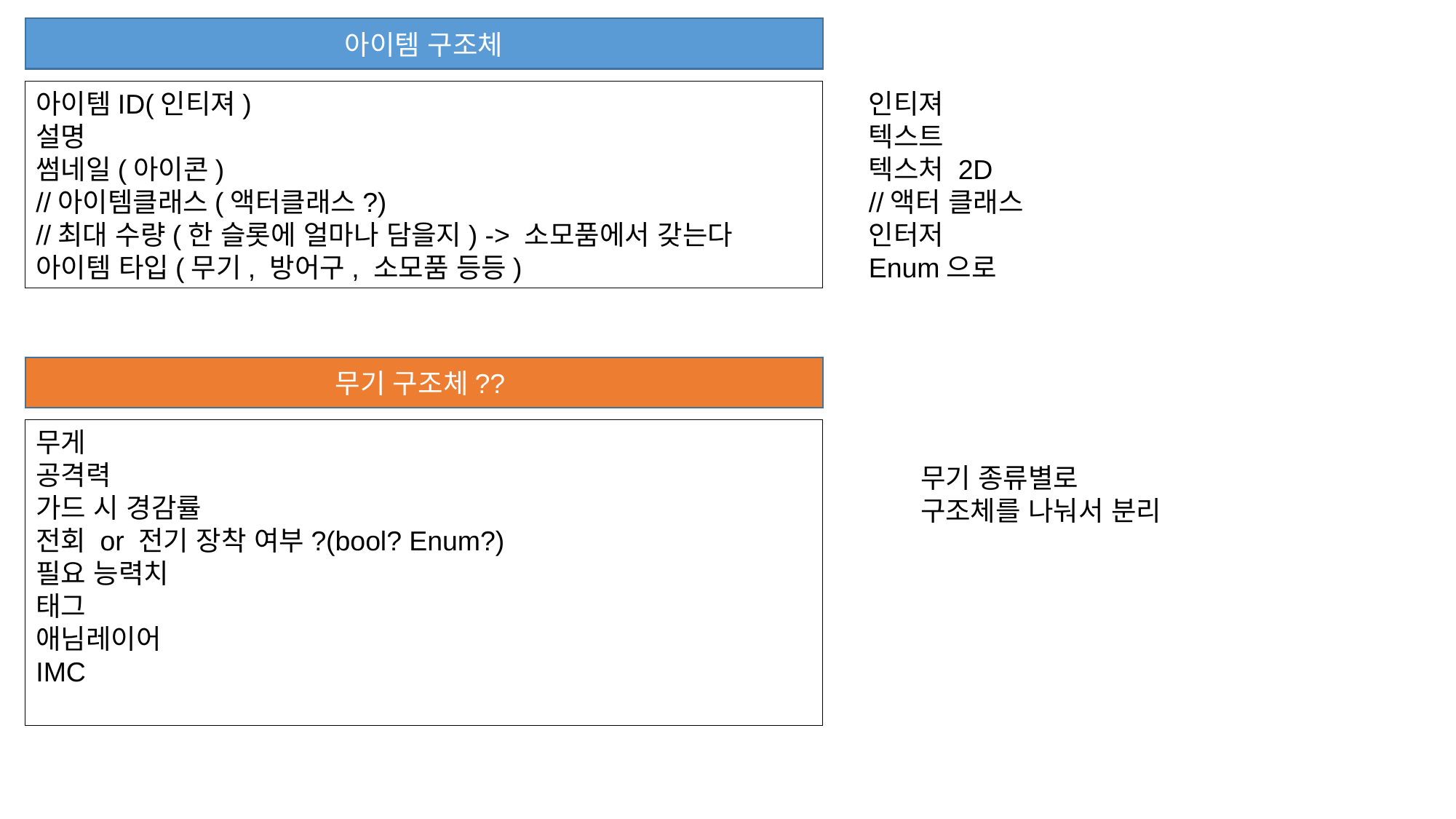

아이템 구조체
아이템ID(인티져)
설명
썸네일(아이콘)
//아이템클래스(액터클래스?)
//최대 수량(한 슬롯에 얼마나 담을지) -> 소모품에서 갖는다
아이템 타입(무기, 방어구, 소모품 등등)
인티져
텍스트
텍스처 2D
//액터 클래스
인터저
Enum으로
무기 구조체??
무게
공격력
가드 시 경감률
전회 or 전기 장착 여부?(bool? Enum?)
필요 능력치
태그
애님레이어
IMC

무기 종류별로
구조체를 나눠서 분리